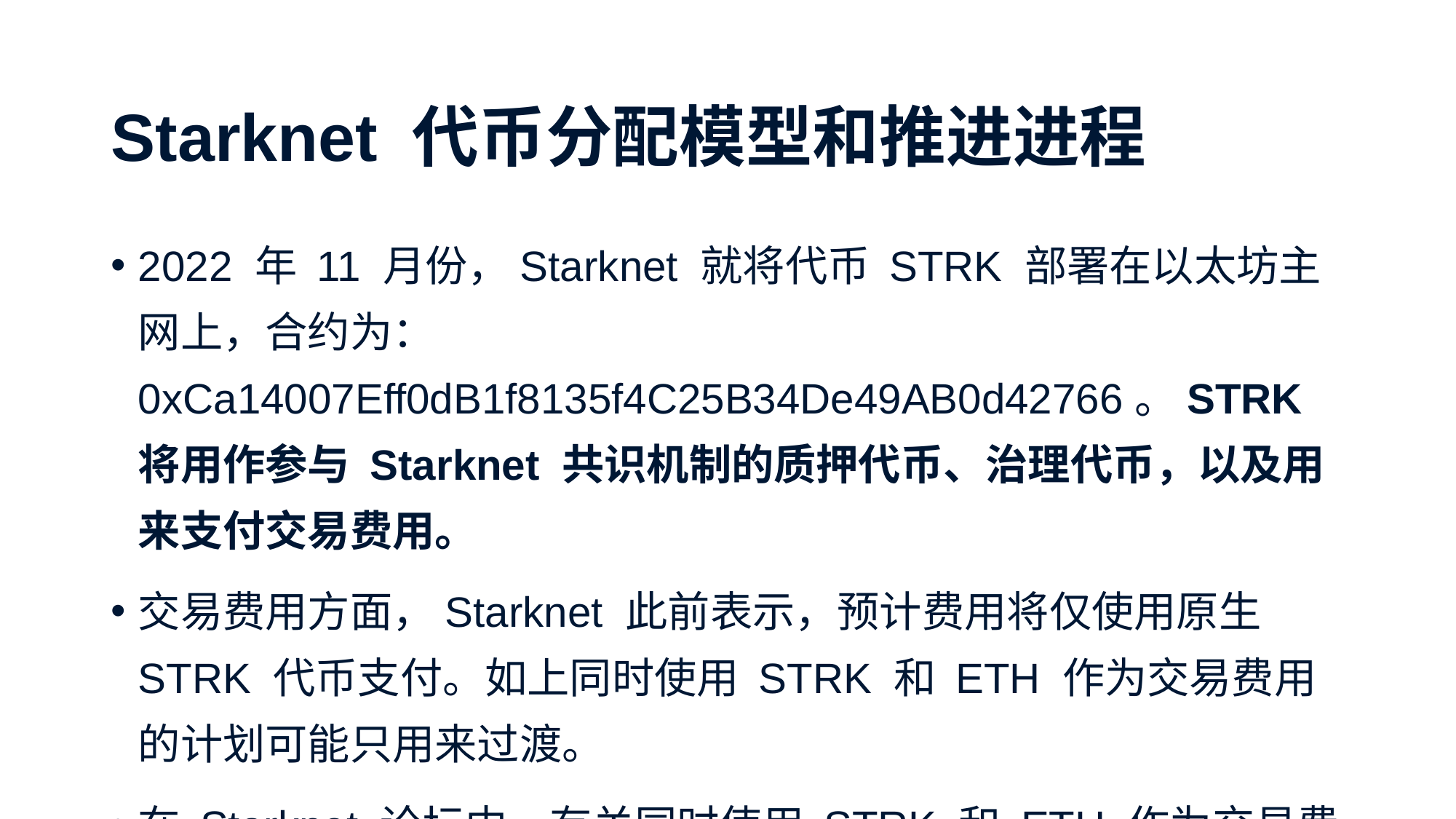

# Starknet 代币分配模型和推进进程
2022 年 11 月份，Starknet 就将代币 STRK 部署在以太坊主网上，合约为：0xCa14007Eff0dB1f8135f4C25B34De49AB0d42766。STRK 将用作参与 Starknet 共识机制的质押代币、治理代币，以及用来支付交易费用。
交易费用方面，Starknet 此前表示，预计费用将仅使用原生 STRK 代币支付。如上同时使用 STRK 和 ETH 作为交易费用的计划可能只用来过渡。
在 Starknet 论坛中，有关同时使用 STRK 和 ETH 作为交易费用的决定可能会为定序器带来潜在风险的讨论也很激烈。
STRK 质押也可能用来确保网络的活跃性和安全性，这些服务可能包括定序、在达到 L1 最终性之前达成临时 L2 共识、STARK 证明服务和数据可用性供应等。